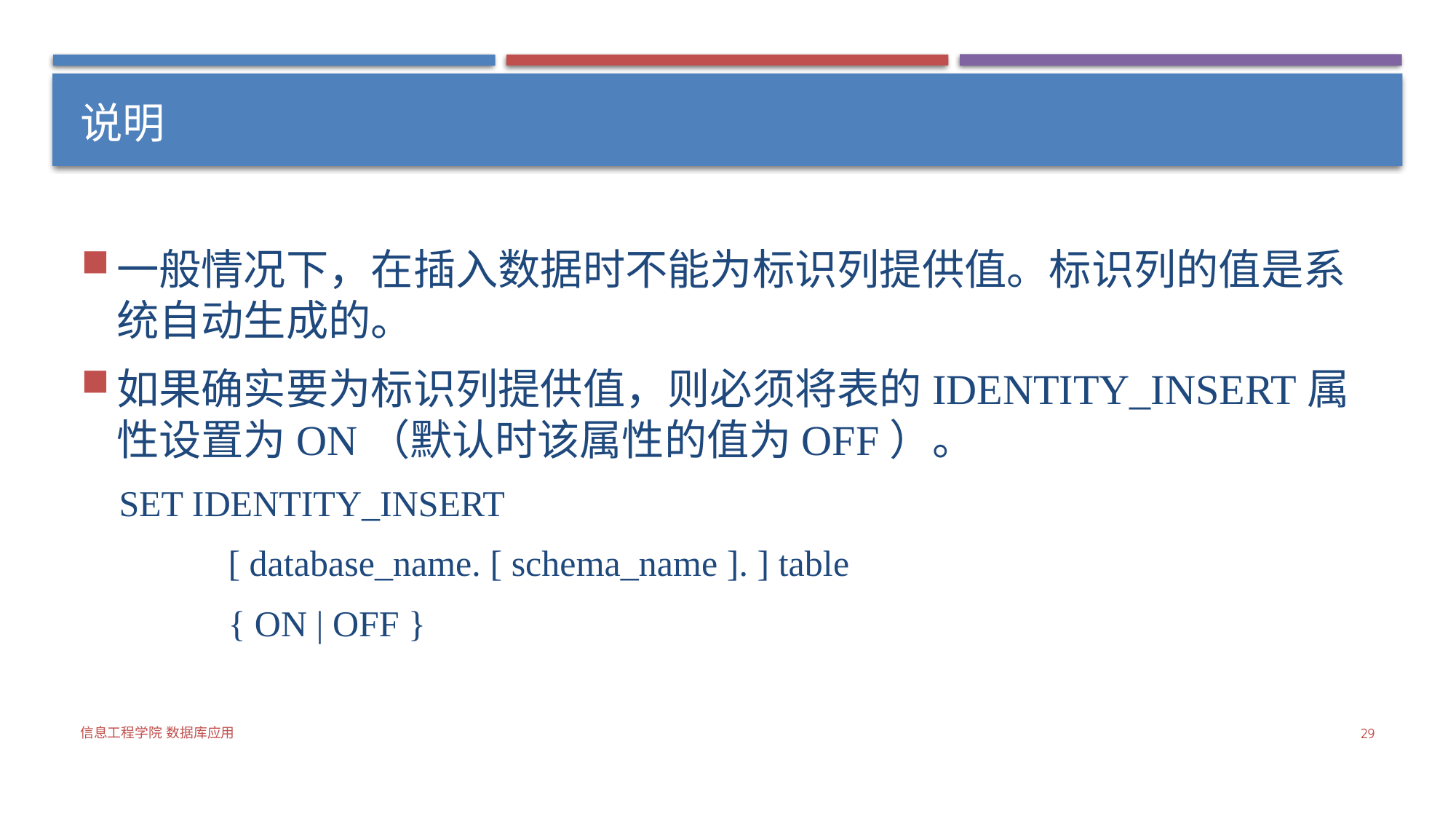

# 说明
一般情况下，在插入数据时不能为标识列提供值。标识列的值是系统自动生成的。
如果确实要为标识列提供值，则必须将表的IDENTITY_INSERT属性设置为ON（默认时该属性的值为OFF）。
SET IDENTITY_INSERT
	[ database_name. [ schema_name ]. ] table
 	{ ON | OFF }
信息工程学院 数据库应用
29